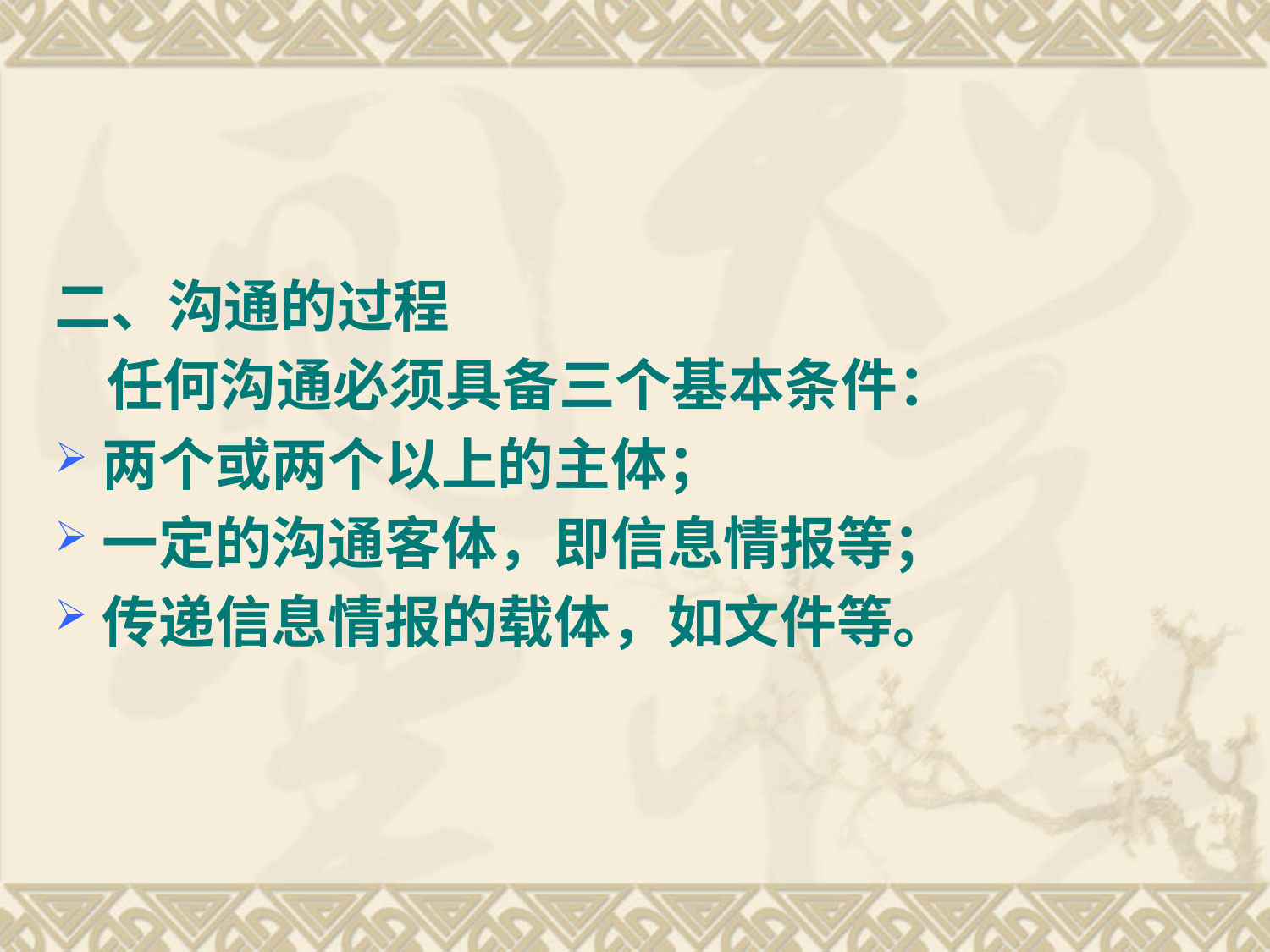

#
二、沟通的过程
   任何沟通必须具备三个基本条件：
两个或两个以上的主体；
一定的沟通客体，即信息情报等；
传递信息情报的载体，如文件等。